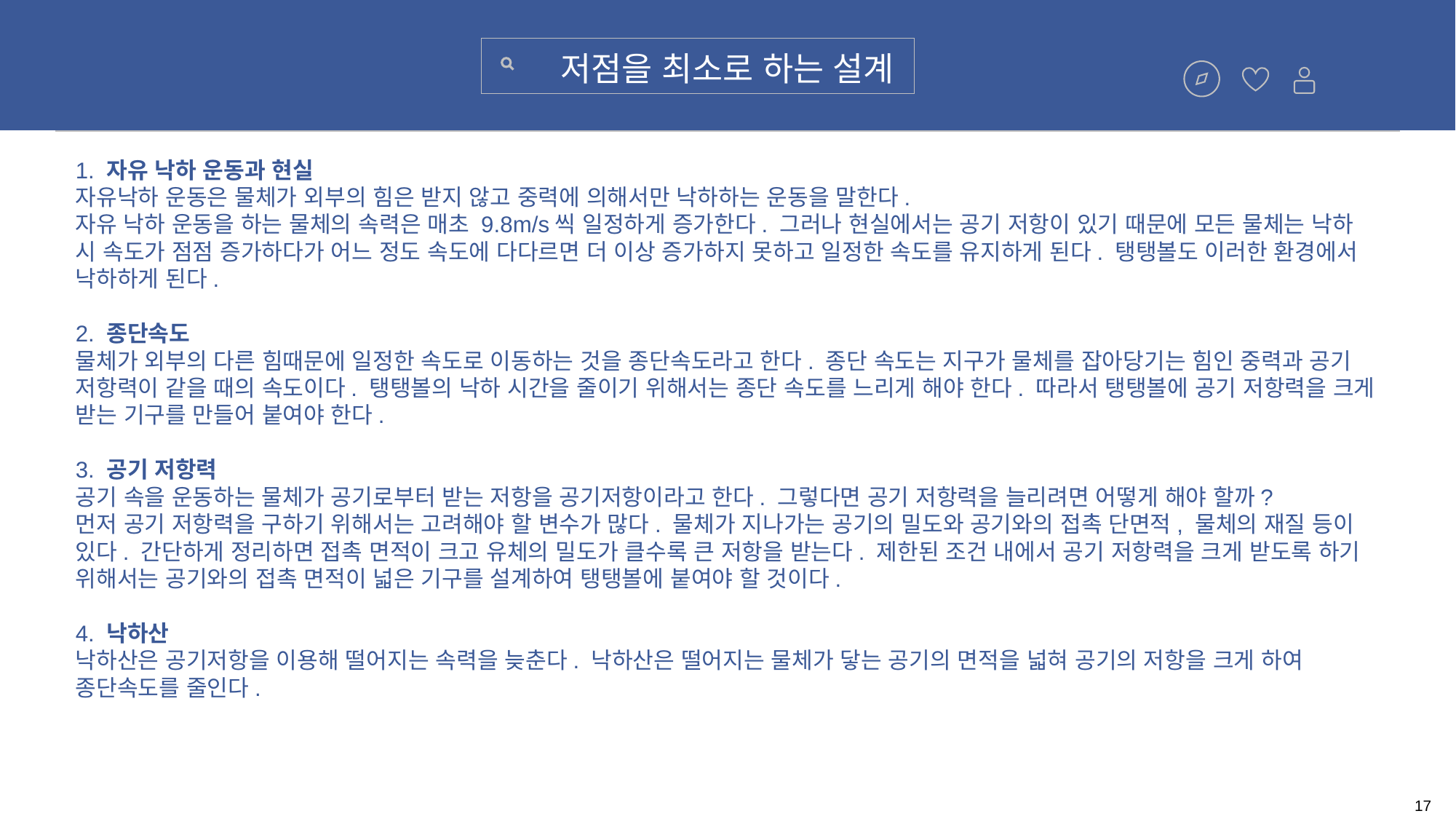

저점을 최소로 하는 설계

1. 자유 낙하 운동과 현실
자유낙하 운동은 물체가 외부의 힘은 받지 않고 중력에 의해서만 낙하하는 운동을 말한다.
자유 낙하 운동을 하는 물체의 속력은 매초 9.8m/s씩 일정하게 증가한다. 그러나 현실에서는 공기 저항이 있기 때문에 모든 물체는 낙하 시 속도가 점점 증가하다가 어느 정도 속도에 다다르면 더 이상 증가하지 못하고 일정한 속도를 유지하게 된다. 탱탱볼도 이러한 환경에서 낙하하게 된다.

2. 종단속도
물체가 외부의 다른 힘때문에 일정한 속도로 이동하는 것을 종단속도라고 한다. 종단 속도는 지구가 물체를 잡아당기는 힘인 중력과 공기 저항력이 같을 때의 속도이다. 탱탱볼의 낙하 시간을 줄이기 위해서는 종단 속도를 느리게 해야 한다. 따라서 탱탱볼에 공기 저항력을 크게 받는 기구를 만들어 붙여야 한다.

3. 공기 저항력
공기 속을 운동하는 물체가 공기로부터 받는 저항을 공기저항이라고 한다. 그렇다면 공기 저항력을 늘리려면 어떻게 해야 할까?
먼저 공기 저항력을 구하기 위해서는 고려해야 할 변수가 많다. 물체가 지나가는 공기의 밀도와 공기와의 접촉 단면적, 물체의 재질 등이 있다. 간단하게 정리하면 접촉 면적이 크고 유체의 밀도가 클수록 큰 저항을 받는다. 제한된 조건 내에서 공기 저항력을 크게 받도록 하기 위해서는 공기와의 접촉 면적이 넓은 기구를 설계하여 탱탱볼에 붙여야 할 것이다.

4. 낙하산
낙하산은 공기저항을 이용해 떨어지는 속력을 늦춘다. 낙하산은 떨어지는 물체가 닿는 공기의 면적을 넓혀 공기의 저항을 크게 하여 종단속도를 줄인다.
17